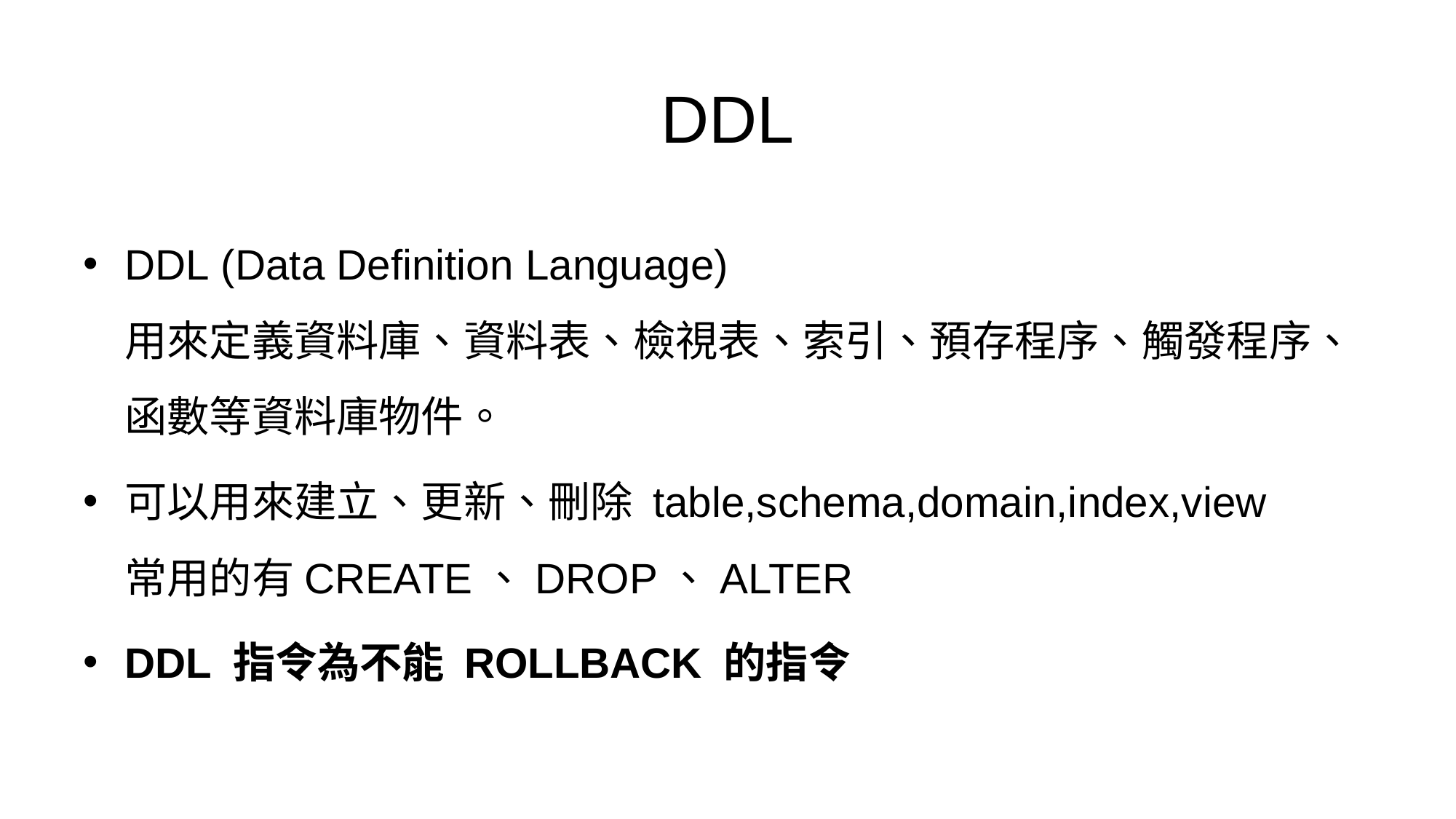

# DDL
DDL (Data Definition Language)
用來定義資料庫、資料表、檢視表、索引、預存程序、觸發程序、函數等資料庫物件。
可以用來建立、更新、刪除 table,schema,domain,index,view
常用的有CREATE、DROP、ALTER
DDL 指令為不能 ROLLBACK 的指令